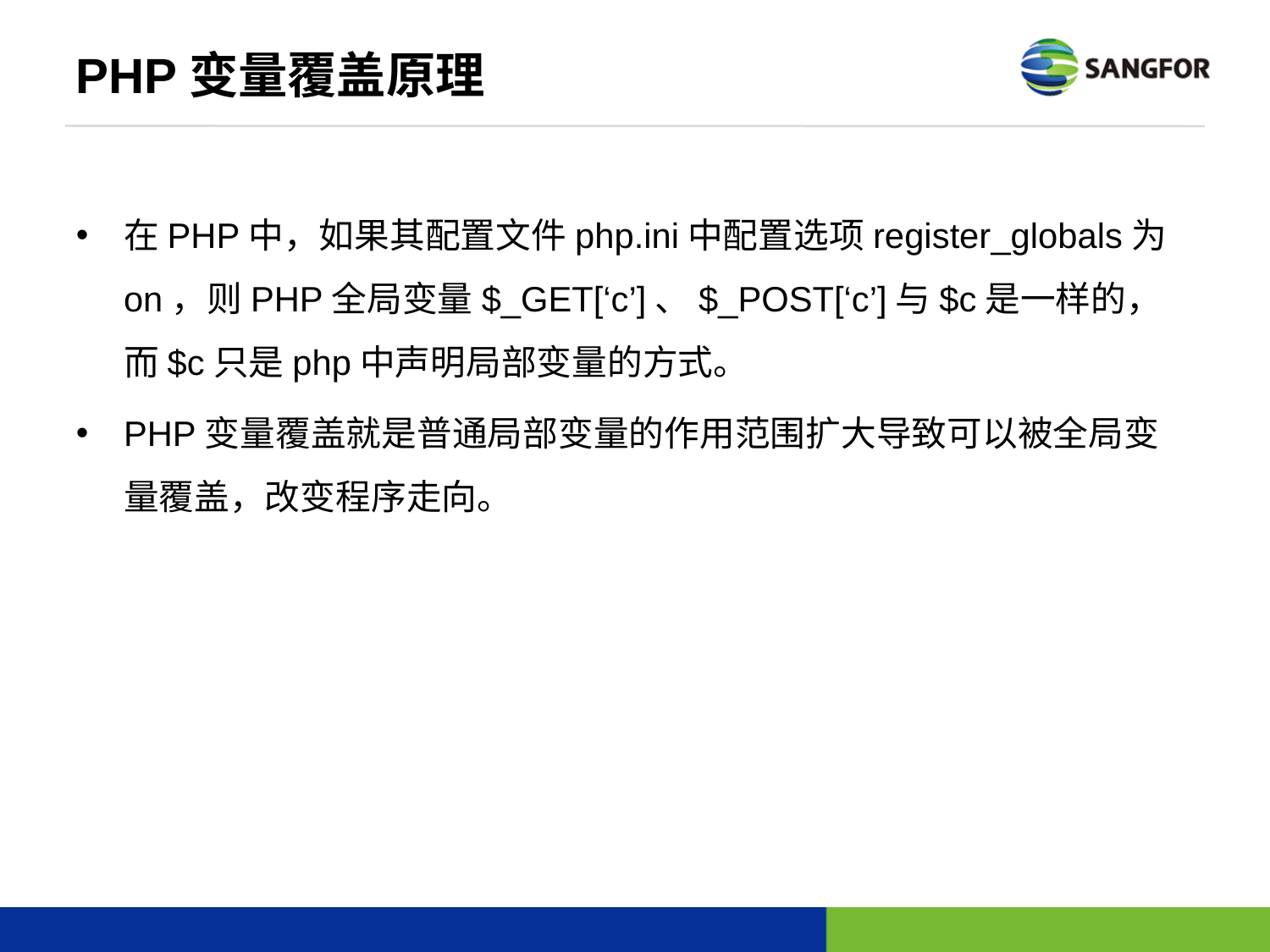

# PHP变量覆盖原理
在PHP中，如果其配置文件php.ini中配置选项register_globals为on，则PHP全局变量$_GET[‘c’]、$_POST[‘c’]与$c是一样的，而$c只是php中声明局部变量的方式。
PHP变量覆盖就是普通局部变量的作用范围扩大导致可以被全局变量覆盖，改变程序走向。